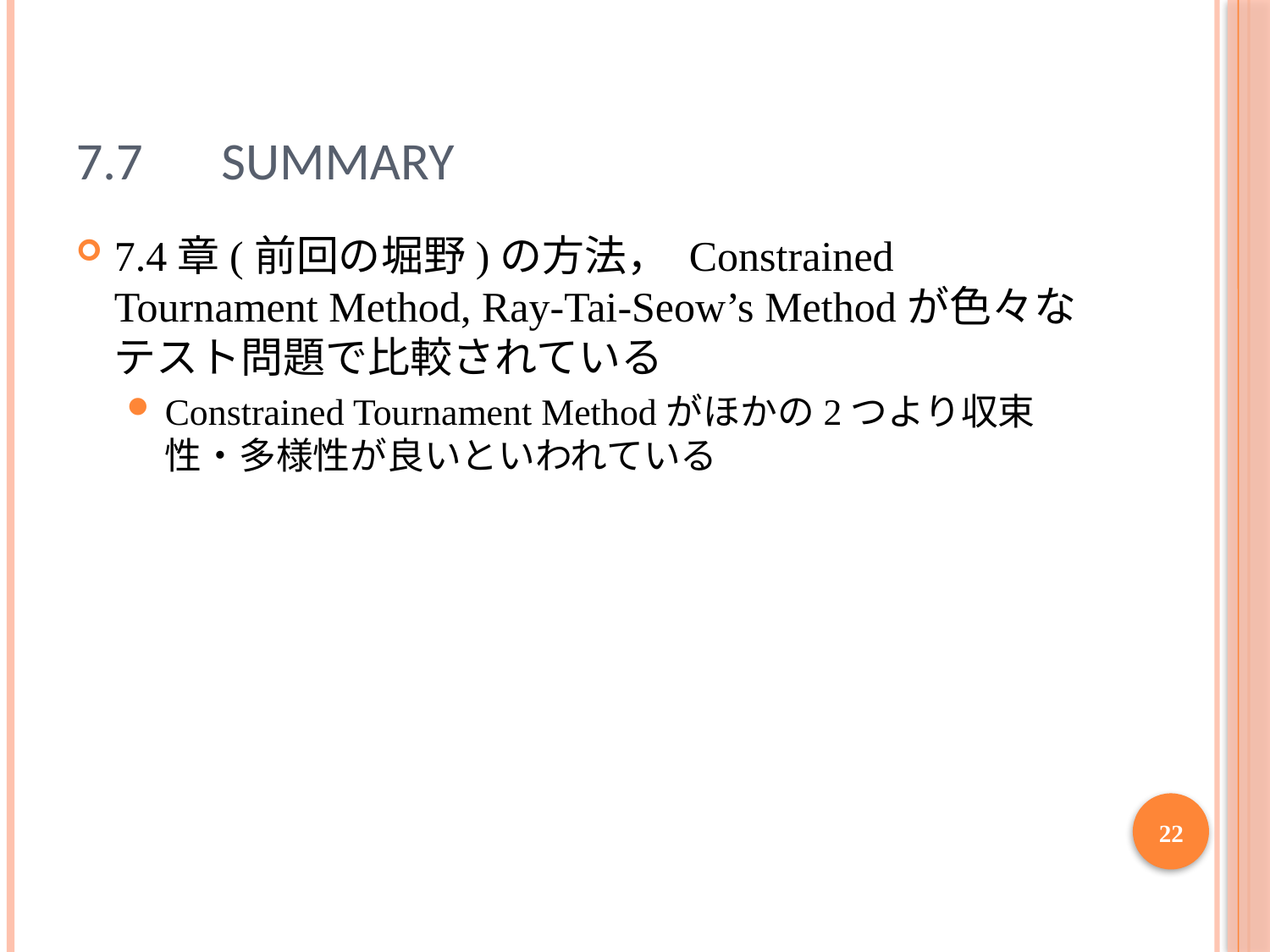

# 7.7　Summary
7.4章(前回の堀野)の方法， Constrained Tournament Method, Ray-Tai-Seow’s Methodが色々なテスト問題で比較されている
Constrained Tournament Methodがほかの2つより収束性・多様性が良いといわれている

22